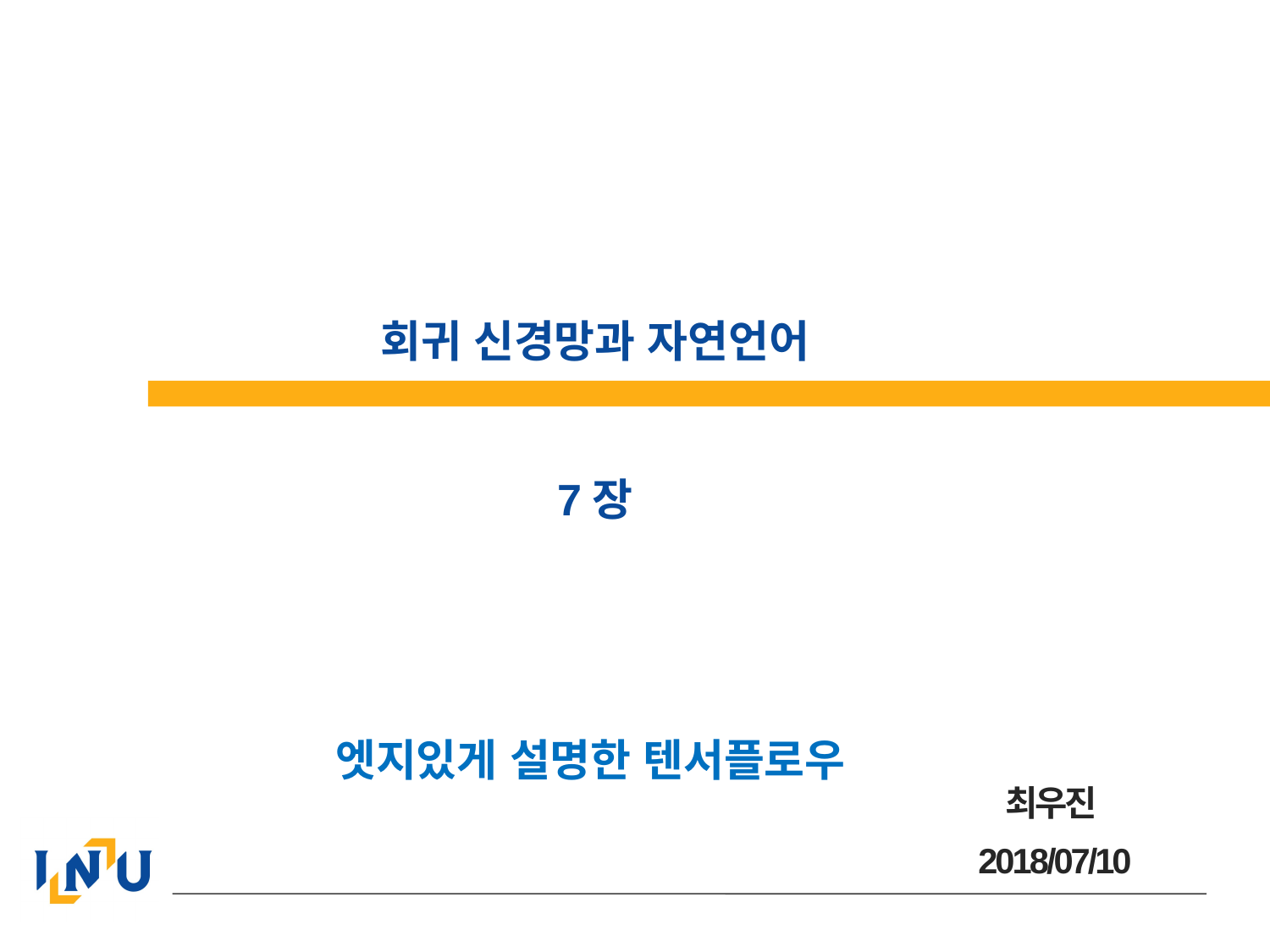

# 회귀 신경망과 자연언어 7장
엣지있게 설명한 텐서플로우
최우진
2018/07/10
1